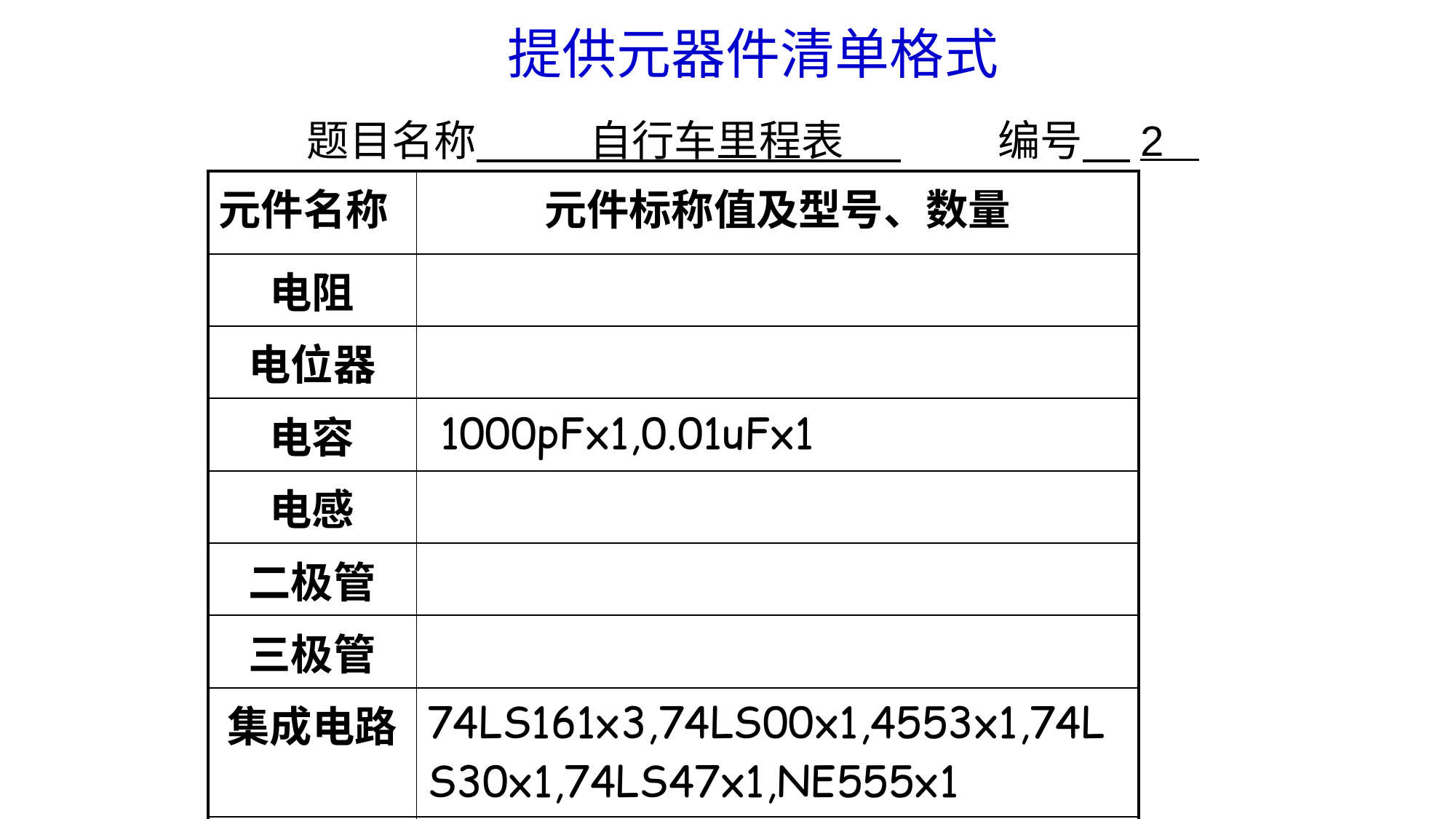

提供元器件清单格式
题目名称            自行车里程表
编号     2
| 元件名称 | 元件标称值及型号、数量 |
| --- | --- |
| 电阻 |  |
| 电位器 |  |
| 电容 | 1000pFx1,0.01uFx1 |
| 电感 |  |
| 二极管 |  |
| 三极管 |  |
| 集成电路 | 74LS161x3,74LS00x1,4553x1,74LS30x1,74LS47x1,NE555x1 |
| 其它 |  |